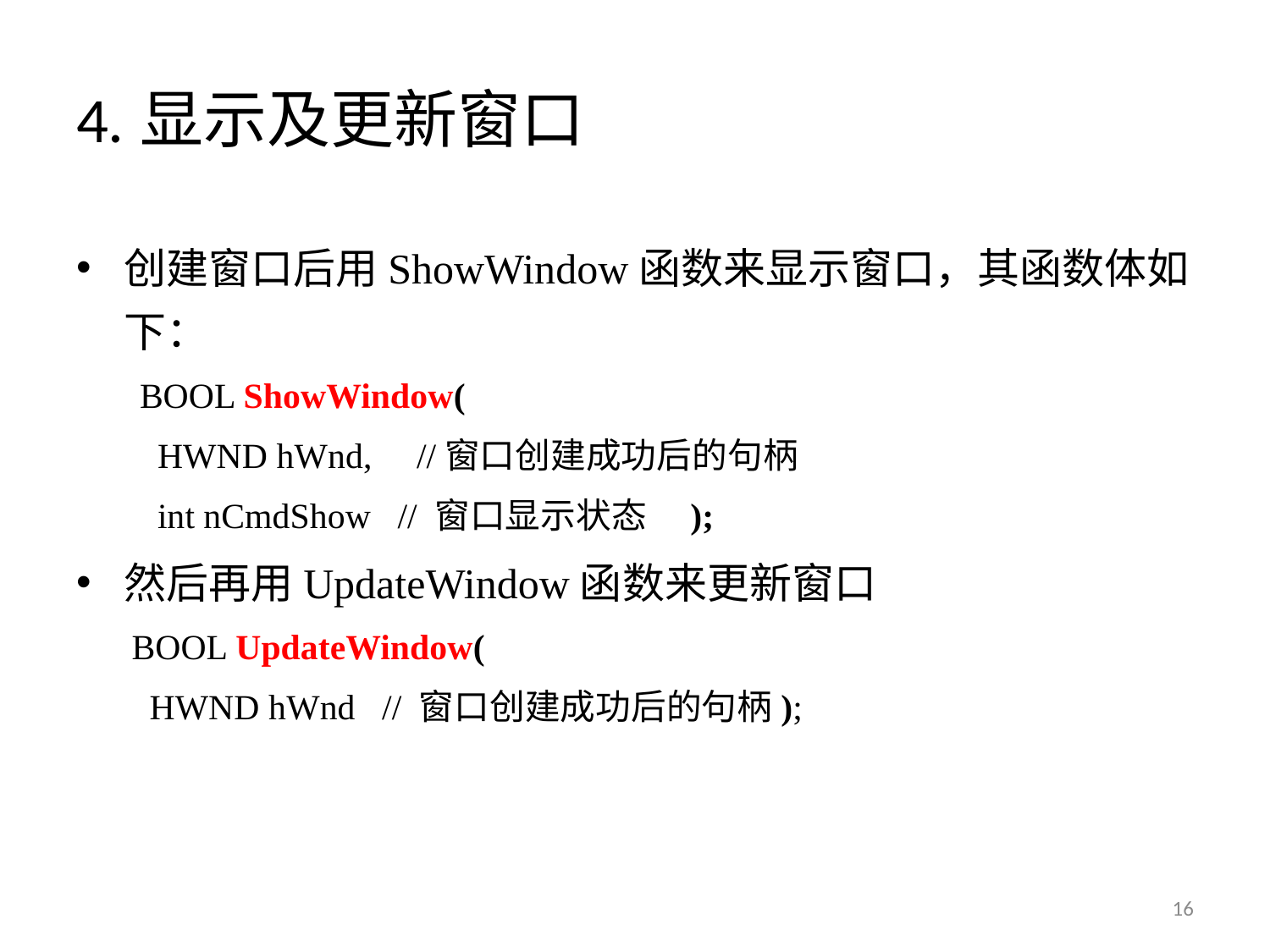

# 4.显示及更新窗口
创建窗口后用ShowWindow函数来显示窗口，其函数体如下：
BOOL ShowWindow(
  HWND hWnd,     //窗口创建成功后的句柄
  int nCmdShow   // 窗口显示状态　);
然后再用UpdateWindow函数来更新窗口
BOOL UpdateWindow(
  HWND hWnd   // 窗口创建成功后的句柄);
16